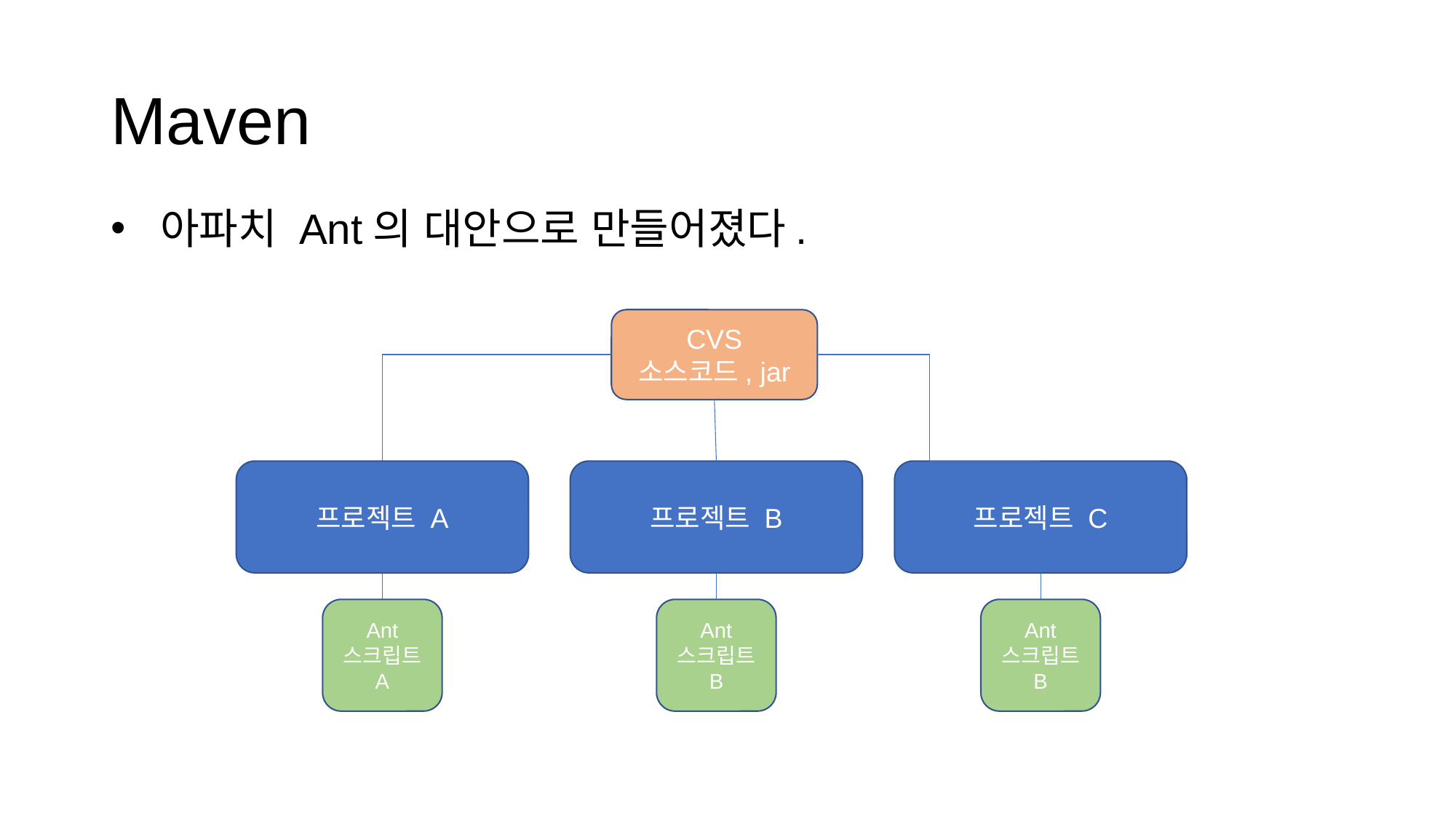

# Maven
 아파치 Ant의 대안으로 만들어졌다.
CVS
소스코드, jar
프로젝트 A
프로젝트 B
프로젝트 C
Ant
스크립트 A
Ant
스크립트 B
Ant
스크립트 B